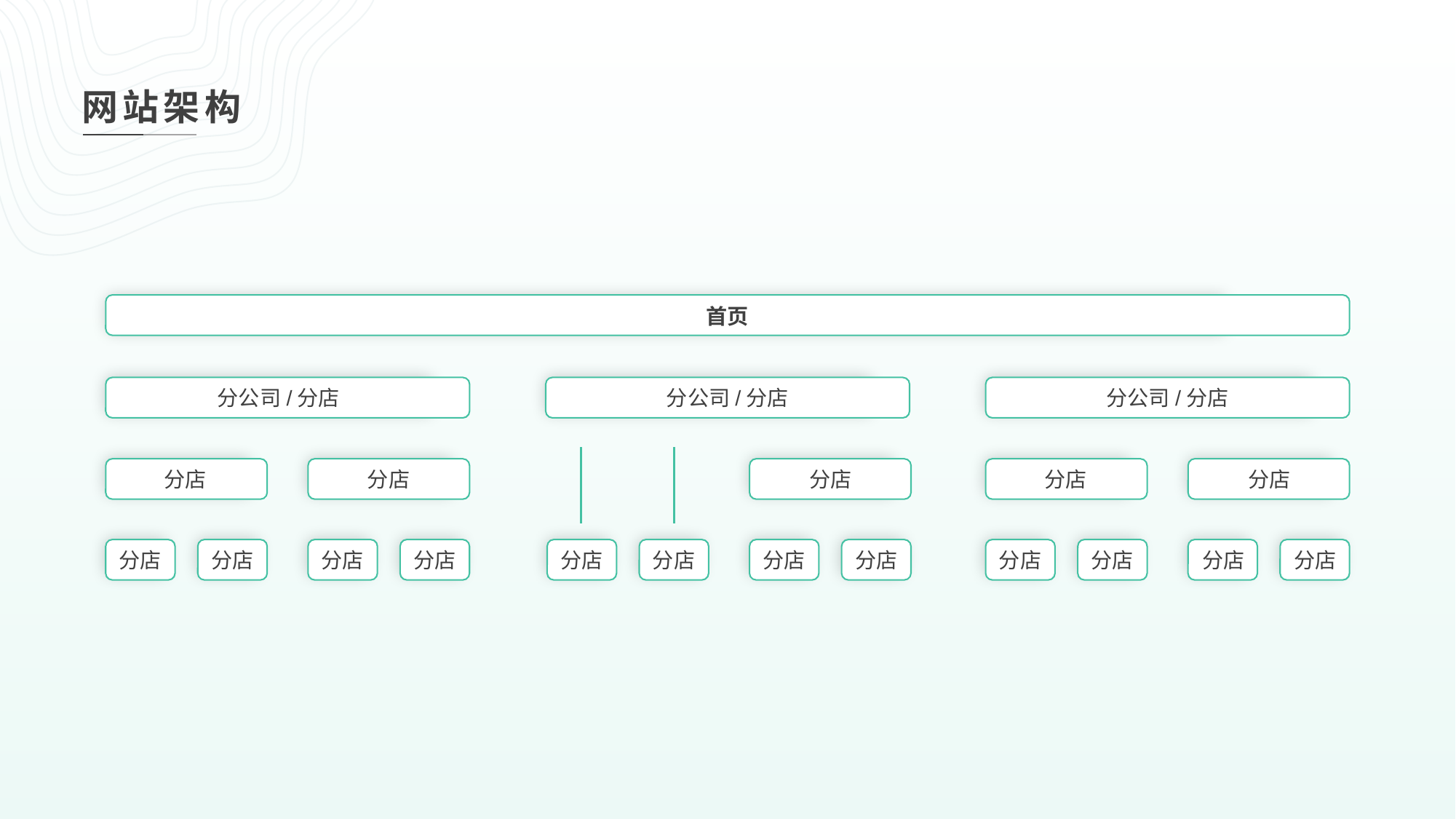

网站架构

首页

分公司/分店
分公司/分店
分公司/分店

分店
分店
分店
分店
分店

分店
分店
分店
分店
分店
分店
分店
分店
分店
分店
分店
分店